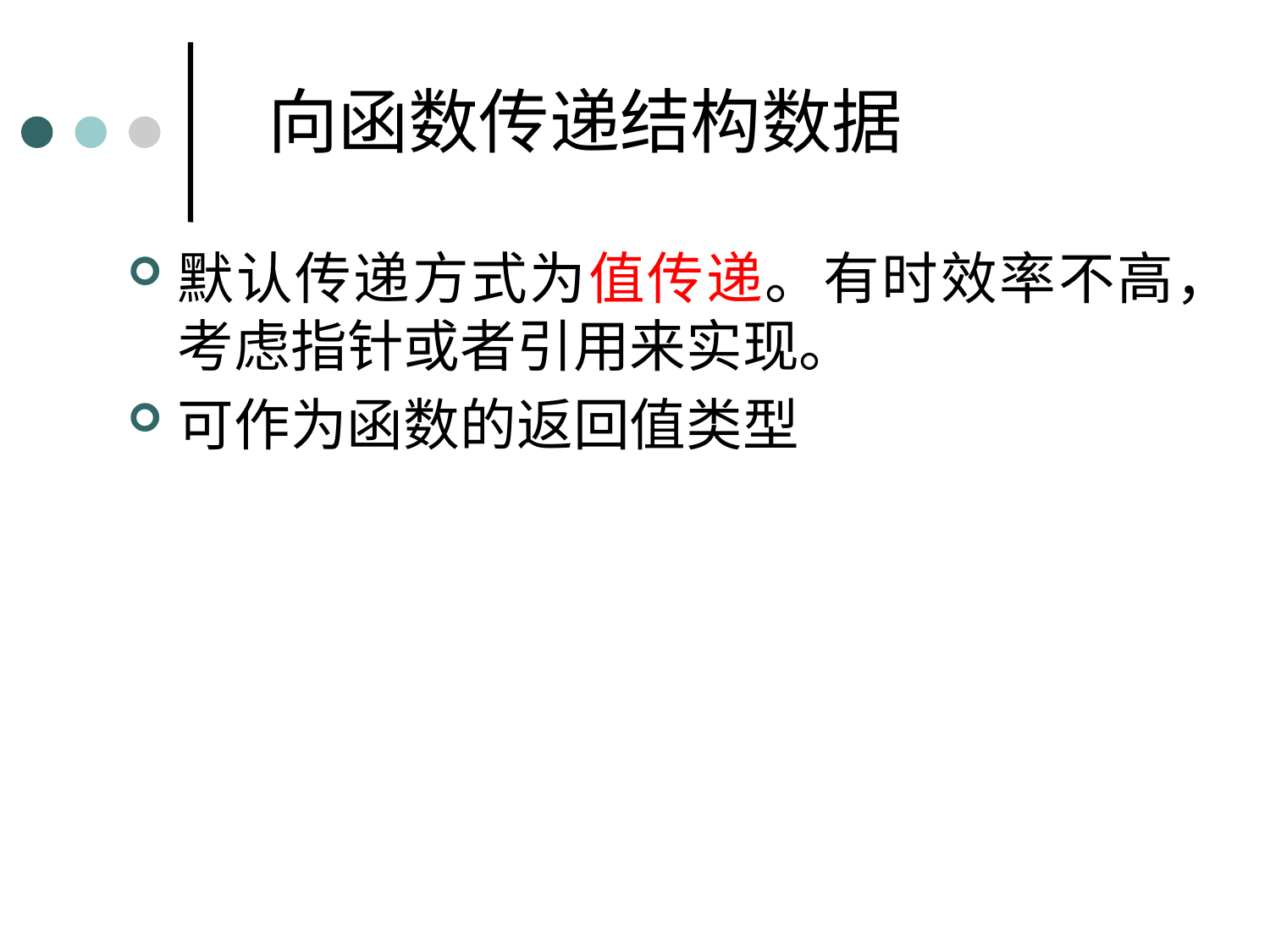

向函数传递结构数据
默认传递方式为值传递。有时效率不高，考虑指针或者引用来实现。
可作为函数的返回值类型